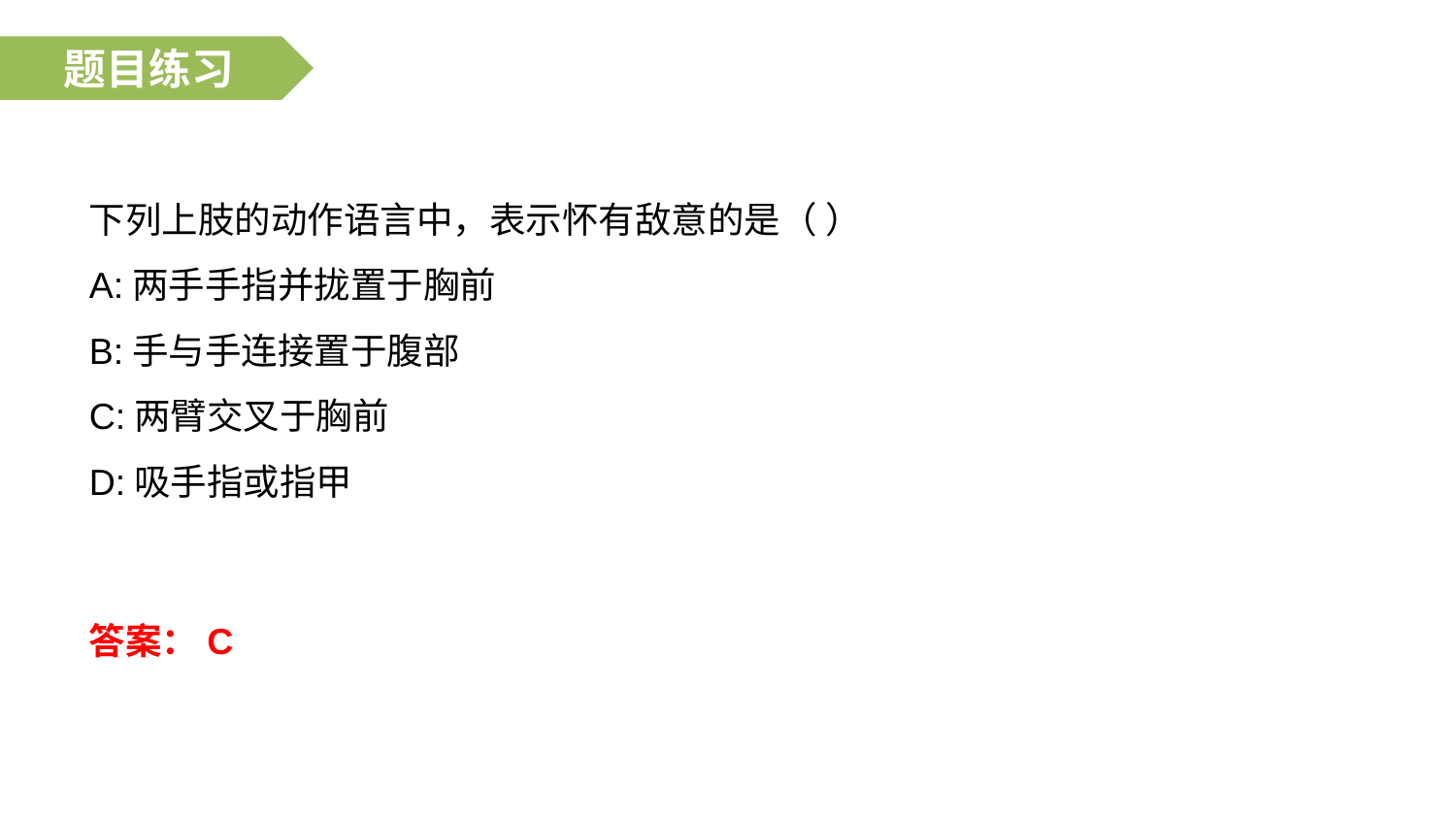

题目练习
下列上肢的动作语言中，表示怀有敌意的是（ ）
A:两手手指并拢置于胸前
B:手与手连接置于腹部
C:两臂交叉于胸前
D:吸手指或指甲
答案：C